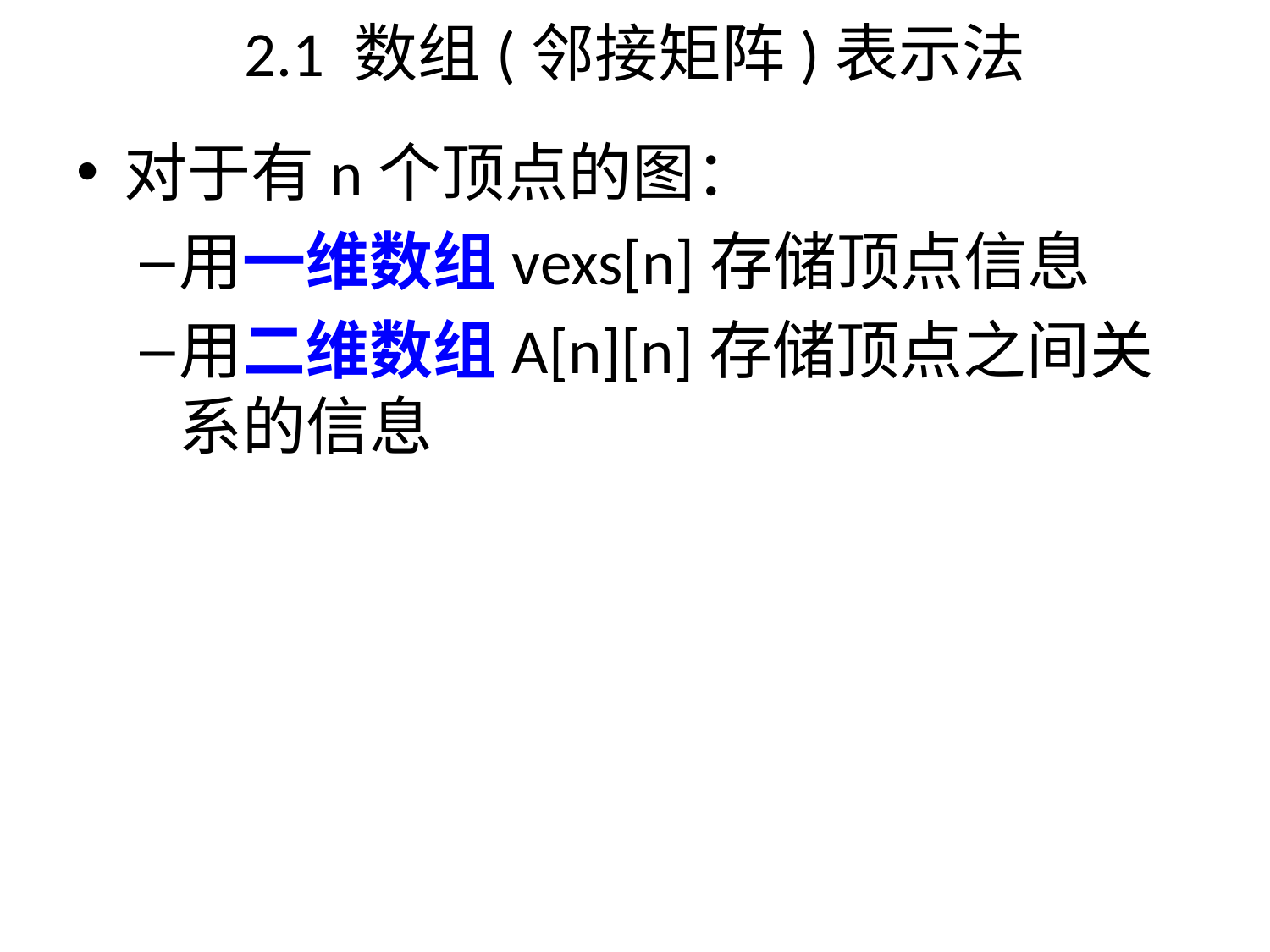

# 2.1 数组(邻接矩阵)表示法
对于有n个顶点的图：
用一维数组vexs[n]存储顶点信息
用二维数组A[n][n]存储顶点之间关系的信息